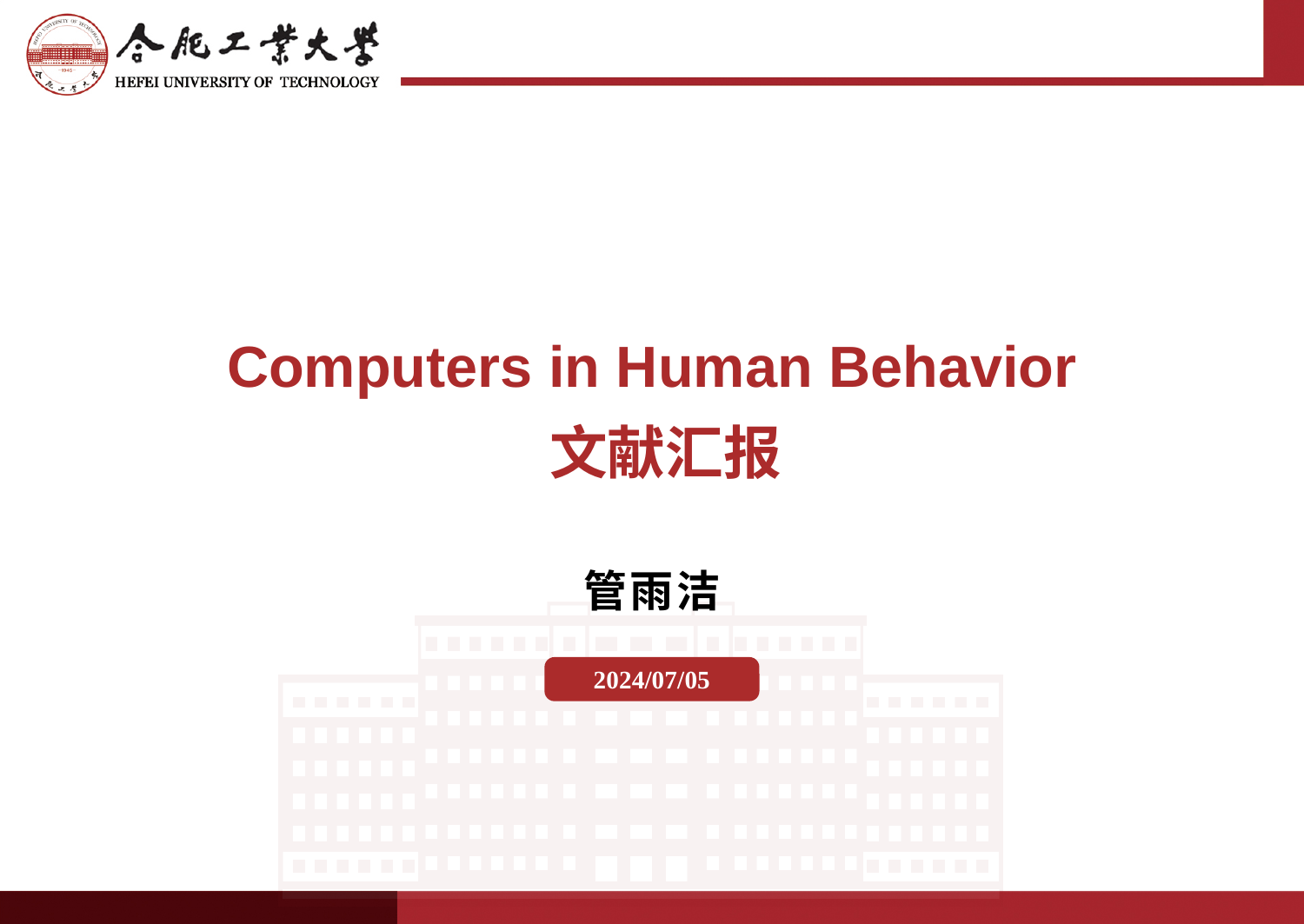

Computers in Human Behavior
 文献汇报
管雨洁

2024/07/05